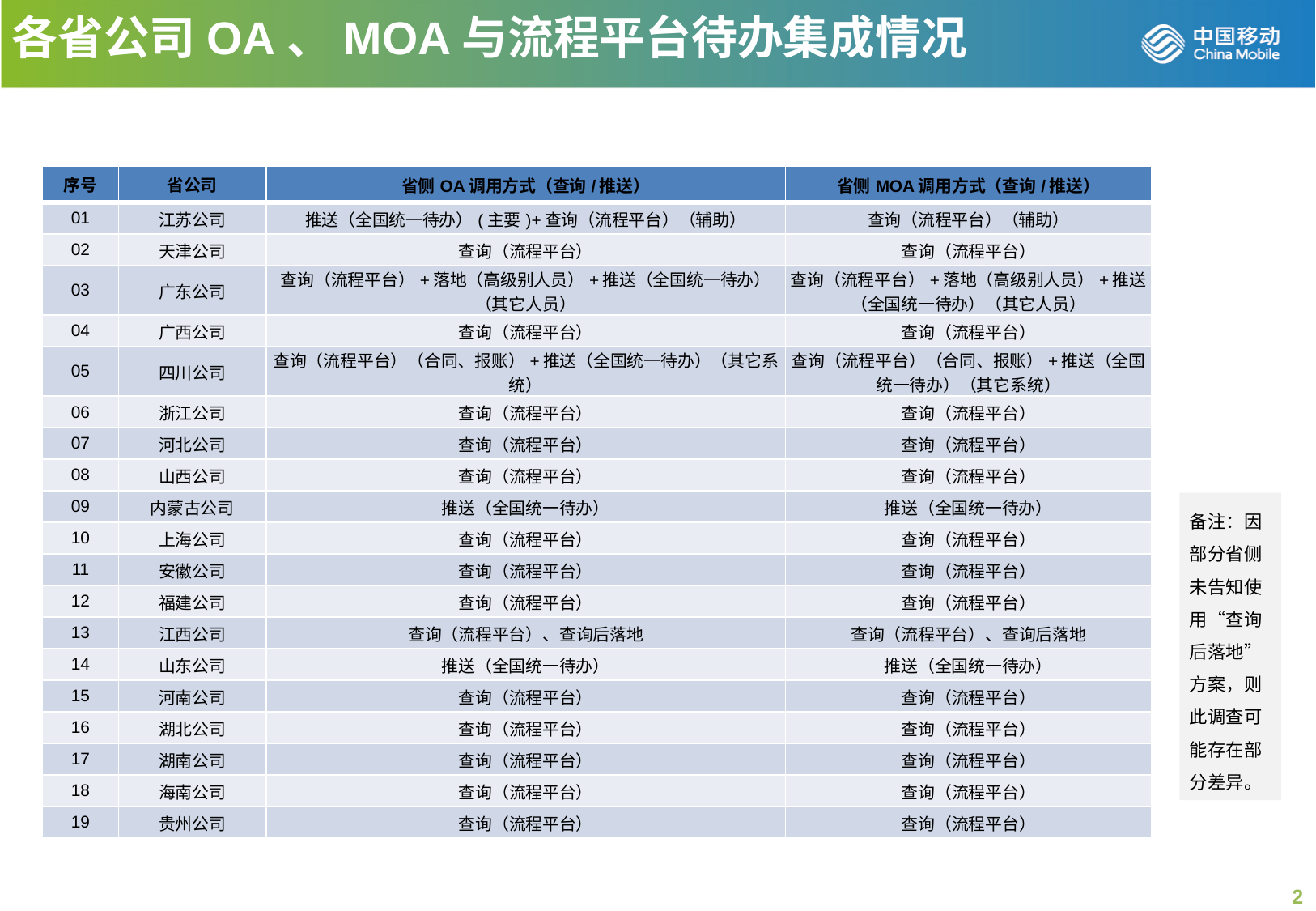

# 各省公司OA、MOA与流程平台待办集成情况
| 序号 | 省公司 | 省侧OA调用方式（查询/推送） | 省侧MOA调用方式（查询/推送） |
| --- | --- | --- | --- |
| 01 | 江苏公司 | 推送（全国统一待办）(主要)+查询（流程平台）（辅助） | 查询（流程平台）（辅助） |
| 02 | 天津公司 | 查询（流程平台） | 查询（流程平台） |
| 03 | 广东公司 | 查询（流程平台）+落地（高级别人员）+推送（全国统一待办）（其它人员） | 查询（流程平台）+落地（高级别人员）+推送（全国统一待办）（其它人员） |
| 04 | 广西公司 | 查询（流程平台） | 查询（流程平台） |
| 05 | 四川公司 | 查询（流程平台）（合同、报账）+推送（全国统一待办）（其它系统） | 查询（流程平台）（合同、报账）+推送（全国统一待办）（其它系统） |
| 06 | 浙江公司 | 查询（流程平台） | 查询（流程平台） |
| 07 | 河北公司 | 查询（流程平台） | 查询（流程平台） |
| 08 | 山西公司 | 查询（流程平台） | 查询（流程平台） |
| 09 | 内蒙古公司 | 推送（全国统一待办） | 推送（全国统一待办） |
| 10 | 上海公司 | 查询（流程平台） | 查询（流程平台） |
| 11 | 安徽公司 | 查询（流程平台） | 查询（流程平台） |
| 12 | 福建公司 | 查询（流程平台） | 查询（流程平台） |
| 13 | 江西公司 | 查询（流程平台）、查询后落地 | 查询（流程平台）、查询后落地 |
| 14 | 山东公司 | 推送（全国统一待办） | 推送（全国统一待办） |
| 15 | 河南公司 | 查询（流程平台） | 查询（流程平台） |
| 16 | 湖北公司 | 查询（流程平台） | 查询（流程平台） |
| 17 | 湖南公司 | 查询（流程平台） | 查询（流程平台） |
| 18 | 海南公司 | 查询（流程平台） | 查询（流程平台） |
| 19 | 贵州公司 | 查询（流程平台） | 查询（流程平台） |
备注：因部分省侧未告知使用“查询后落地”方案，则此调查可能存在部分差异。